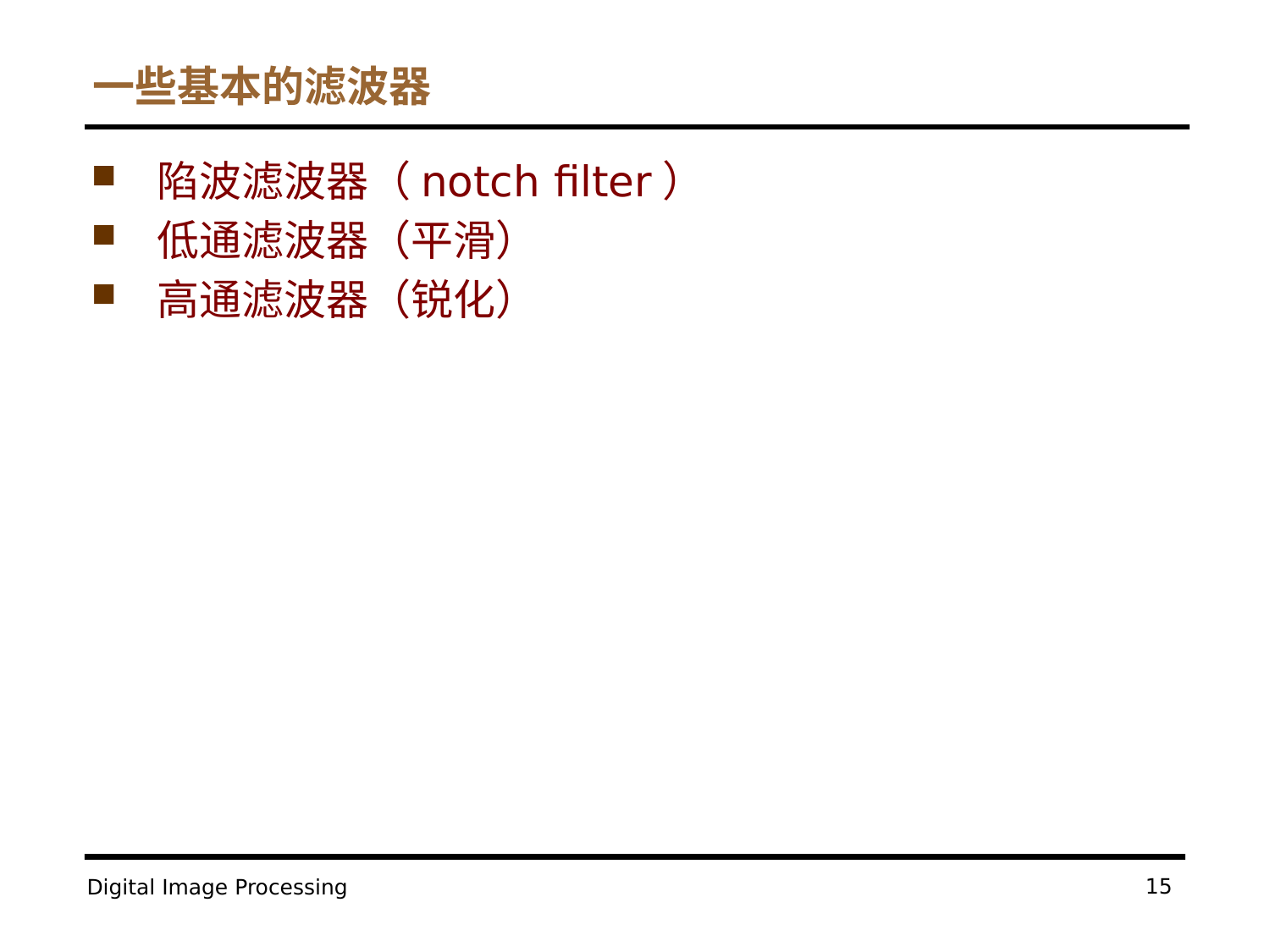

# 一些基本的滤波器
陷波滤波器（notch filter）
低通滤波器（平滑）
高通滤波器（锐化）

15
Digital Image Processing